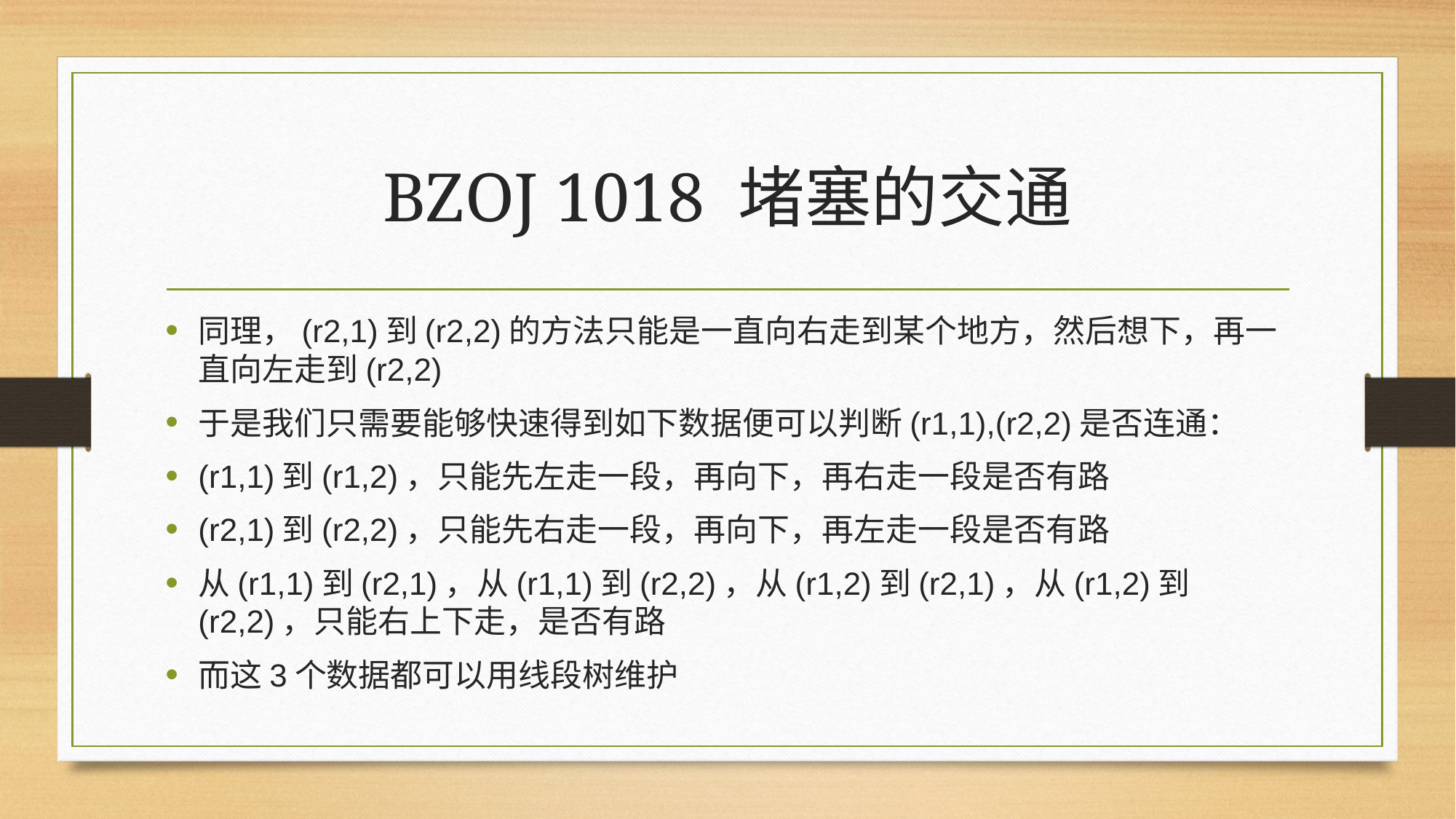

# BZOJ 1018 堵塞的交通
同理，(r2,1)到(r2,2)的方法只能是一直向右走到某个地方，然后想下，再一直向左走到(r2,2)
于是我们只需要能够快速得到如下数据便可以判断(r1,1),(r2,2)是否连通：
(r1,1)到(r1,2)，只能先左走一段，再向下，再右走一段是否有路
(r2,1)到(r2,2)，只能先右走一段，再向下，再左走一段是否有路
从(r1,1)到(r2,1)，从(r1,1)到(r2,2)，从(r1,2)到(r2,1)，从(r1,2)到(r2,2)，只能右上下走，是否有路
而这3个数据都可以用线段树维护